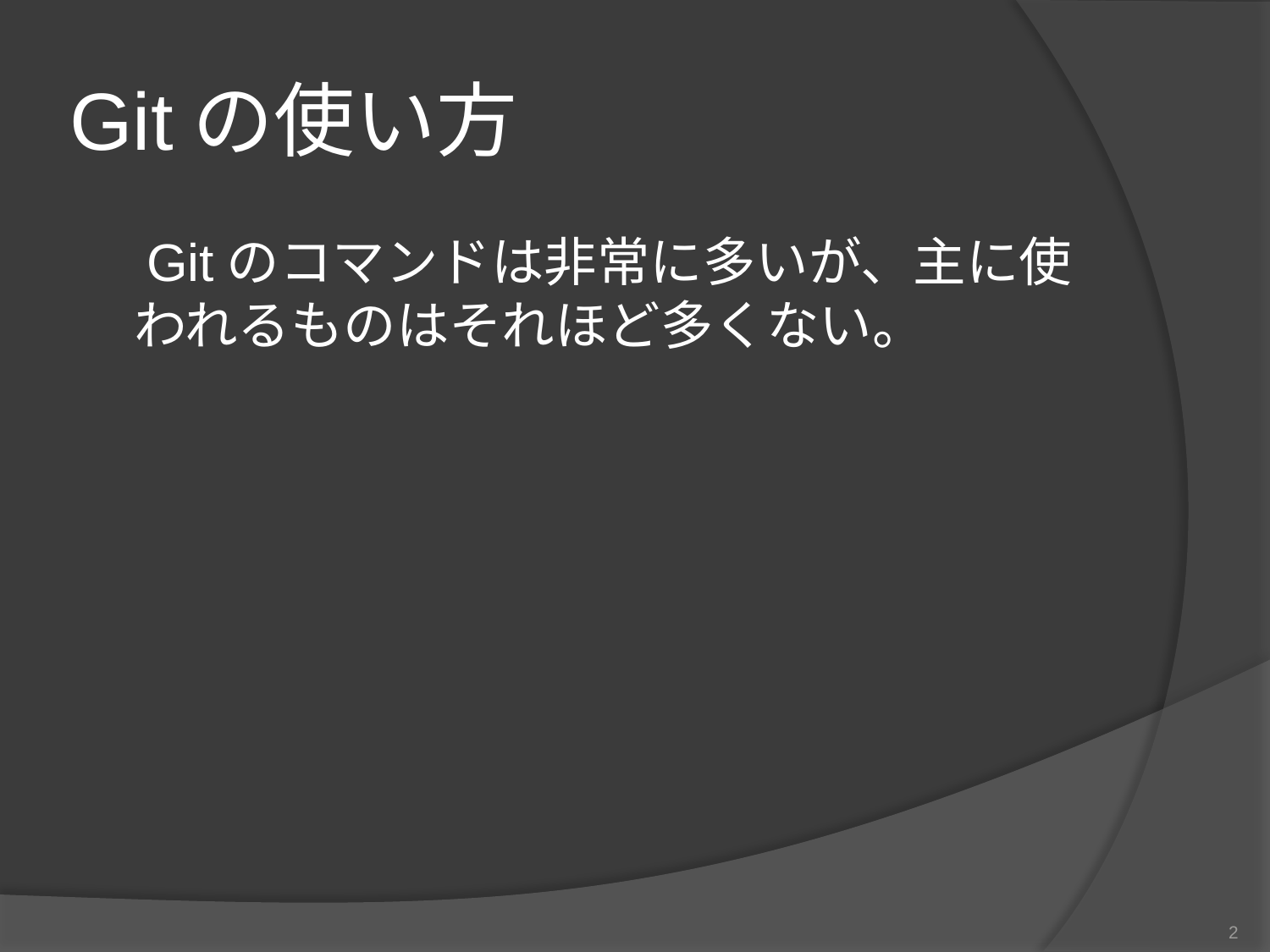

# Gitの使い方
　Gitのコマンドは非常に多いが、主に使われるものはそれほど多くない。
2